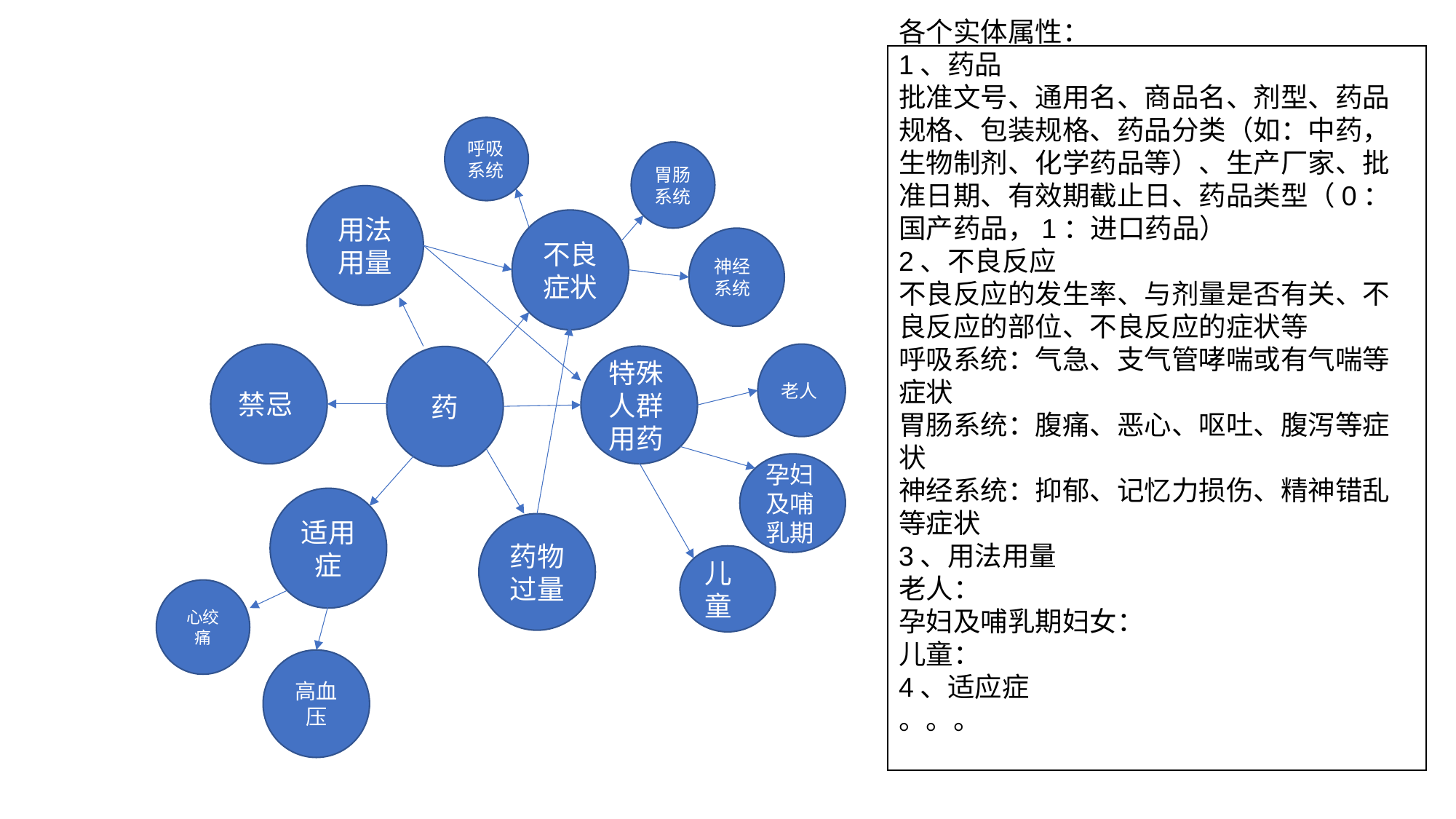

各个实体属性：
1、药品
批准文号、通用名、商品名、剂型、药品规格、包装规格、药品分类（如：中药，生物制剂、化学药品等）、生产厂家、批准日期、有效期截止日、药品类型（0：国产药品，1：进口药品）
2、不良反应
不良反应的发生率、与剂量是否有关、不良反应的部位、不良反应的症状等
呼吸系统：气急、支气管哮喘或有气喘等症状
胃肠系统：腹痛、恶心、呕吐、腹泻等症状
神经系统：抑郁、记忆力损伤、精神错乱等症状
3、用法用量
老人：
孕妇及哺乳期妇女：
儿童：
4、适应症
。。。

呼吸系统
胃肠系统
用法用量
不良症状
神经系统
禁忌
老人
特殊人群用药
药
孕妇及哺乳期
适用症
药物过量
儿童
心绞痛
高血压